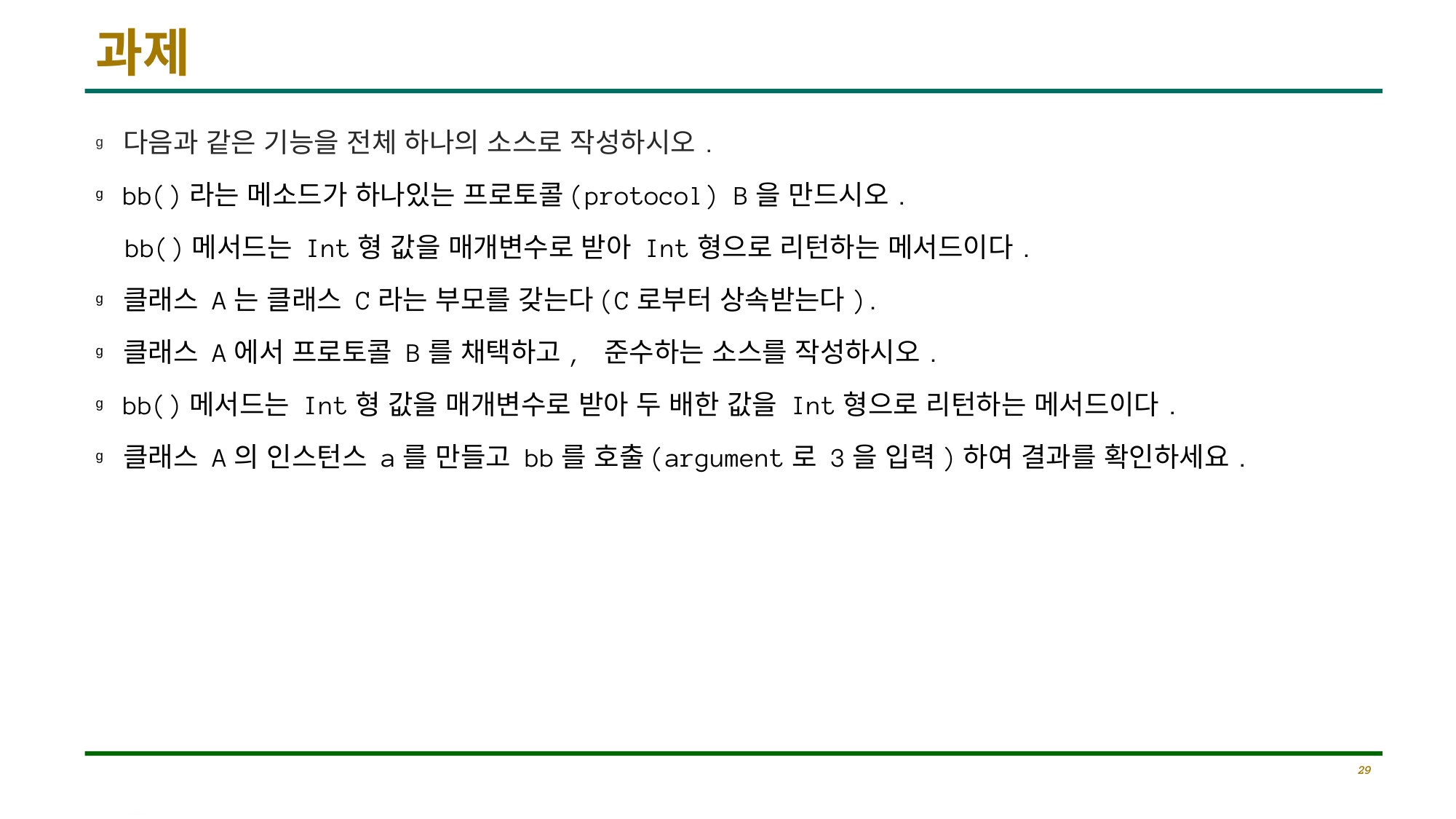

# 과제
다음과 같은 기능을 전체 하나의 소스로 작성하시오.
bb()라는 메소드가 하나있는 프로토콜(protocol) B을 만드시오.
  bb()메서드는 Int형 값을 매개변수로 받아 Int형으로 리턴하는 메서드이다.
클래스 A는 클래스 C라는 부모를 갖는다(C로부터 상속받는다).
클래스 A에서 프로토콜 B를 채택하고, 준수하는 소스를 작성하시오.
bb()메서드는 Int형 값을 매개변수로 받아 두 배한 값을 Int형으로 리턴하는 메서드이다.
클래스 A의 인스턴스 a를 만들고 bb를 호출(argument로 3을 입력)하여 결과를 확인하세요.

protocol B{
func bb(x:Int) -> Int
}
class C{
}
class A : C, B{
func bb(x:Int) -> Int {
return x*2
}
}
var a = A()
print(a.bb(x:3))